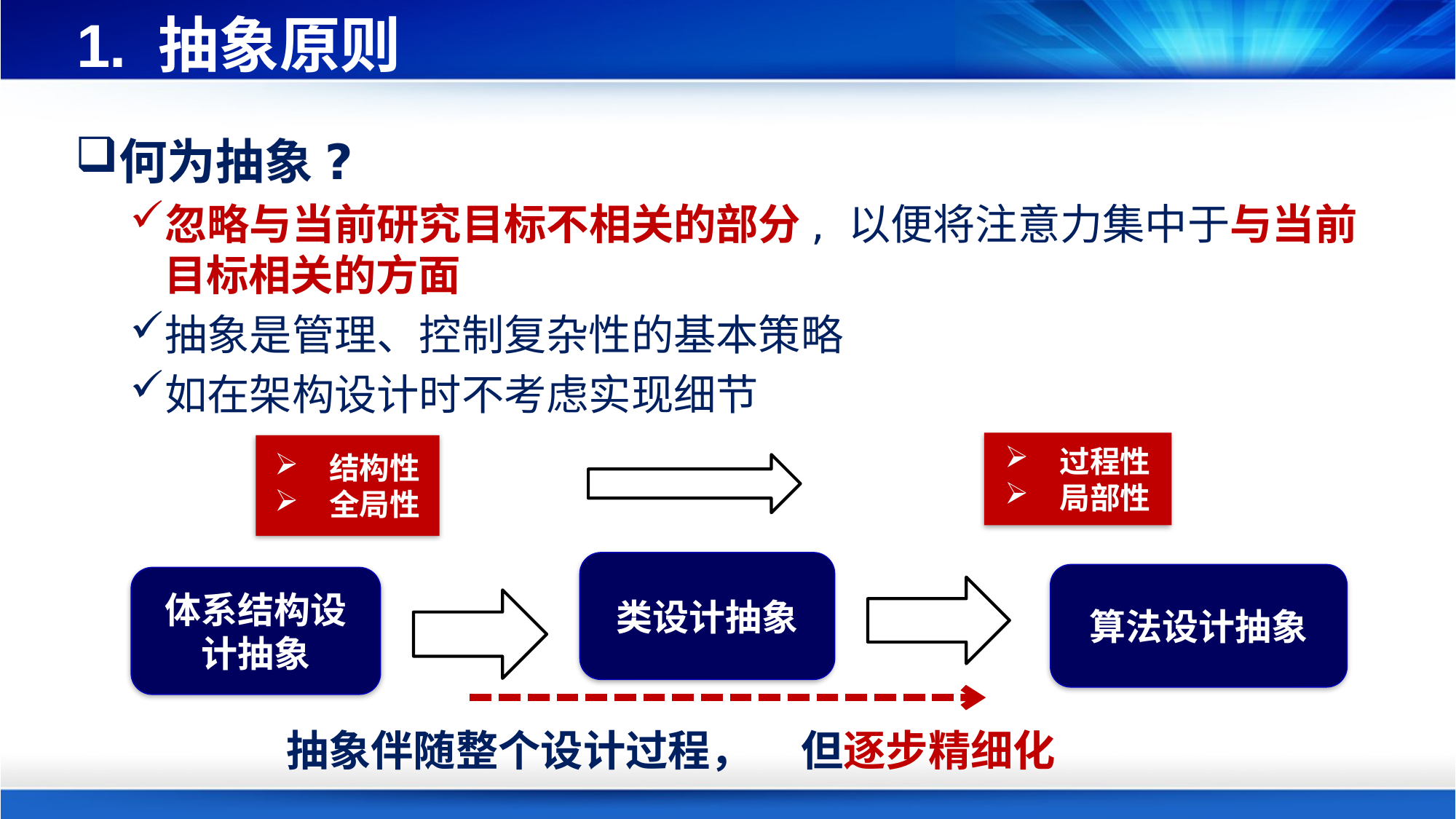

# 1. 抽象原则
何为抽象?
忽略与当前研究目标不相关的部分, 以便将注意力集中于与当前目标相关的方面
抽象是管理、控制复杂性的基本策略
如在架构设计时不考虑实现细节

过程性
局部性
结构性
全局性

类设计抽象
算法设计抽象
体系结构设计抽象

抽象伴随整个设计过程，     但逐步精细化